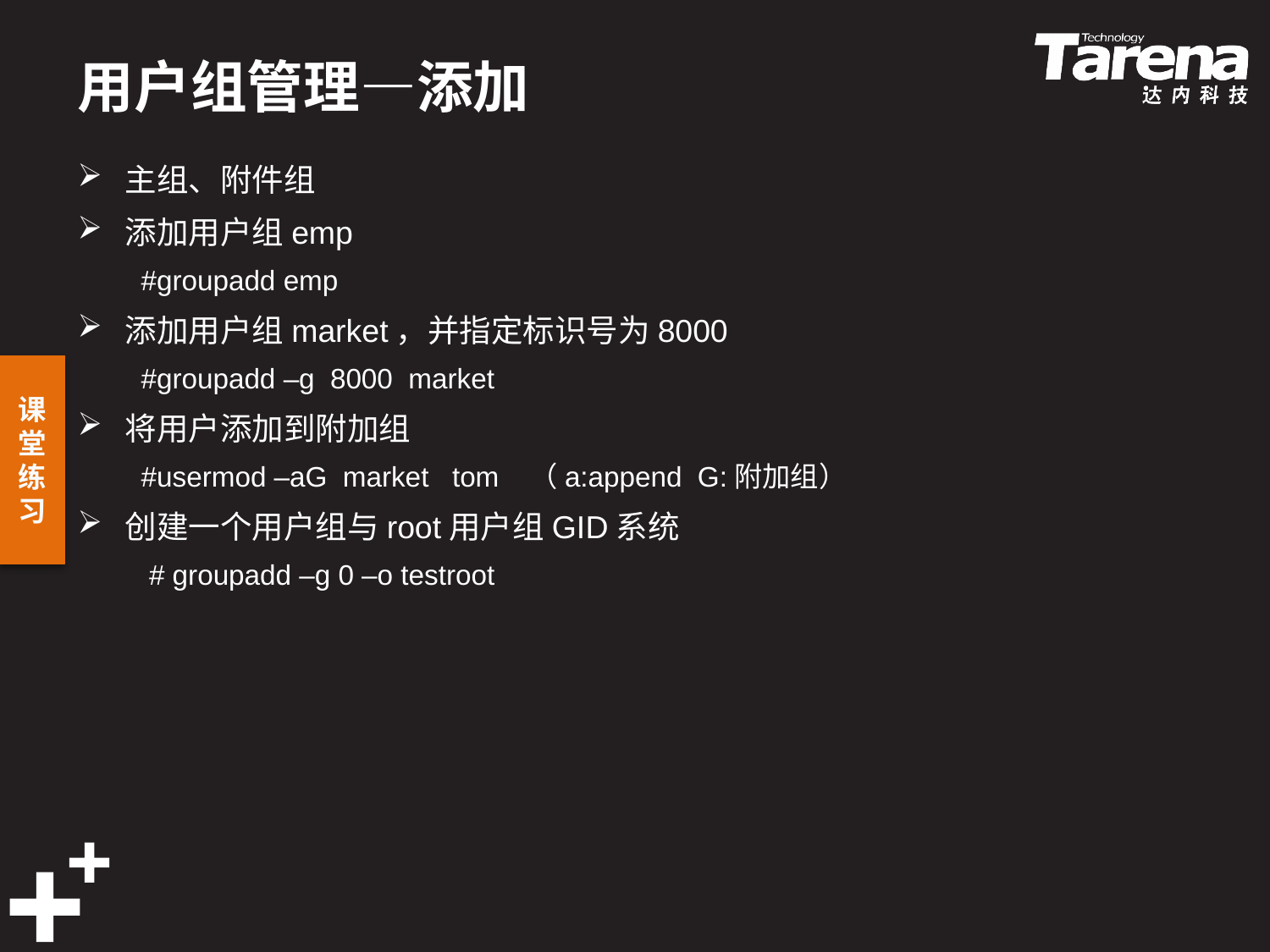

# 用户组管理—添加
主组、附件组
添加用户组emp
#groupadd emp
添加用户组market，并指定标识号为8000
#groupadd –g  8000  market
将用户添加到附加组
#usermod –aG  market   tom   （a:append  G:附加组）
创建一个用户组与root用户组GID系统
 # groupadd –g 0 –o testroot